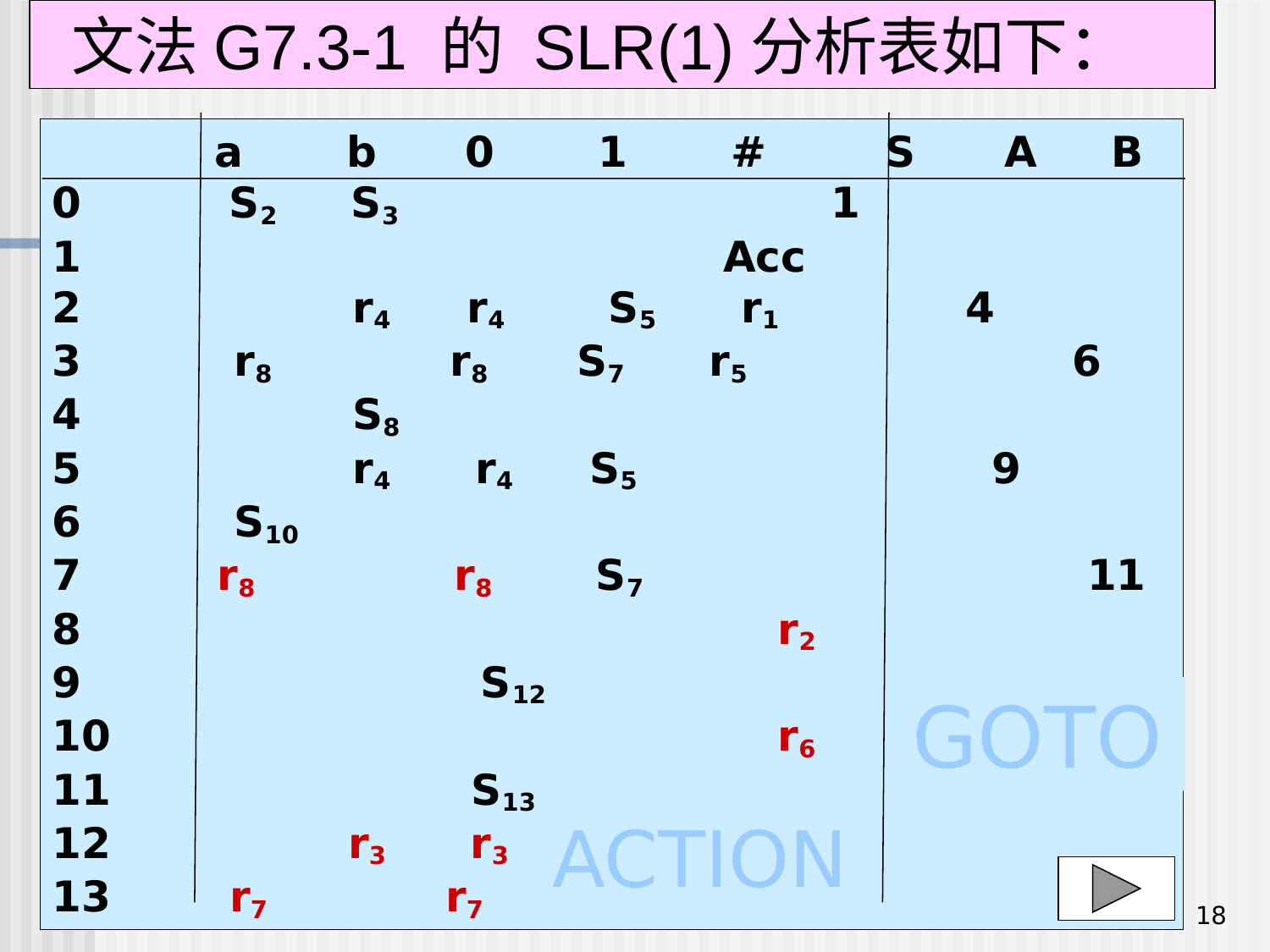

文法G7.3-1 的 SLR(1)分析表如下：

            a       b      0       1       #        S      A     B
0          S2     S3                                                   1
                                         Acc
                r4         r4       S5          r1                      4
        r8                     r8         S7          r5                      6
                S8
                r4          r4         S5                        9
        S10
            r8                r8       S7                              11
8                                               r2
9                           S12
10                                             r6
                        S13
12                r3       r3
13        r7                     r7

GOTO
ACTION

18